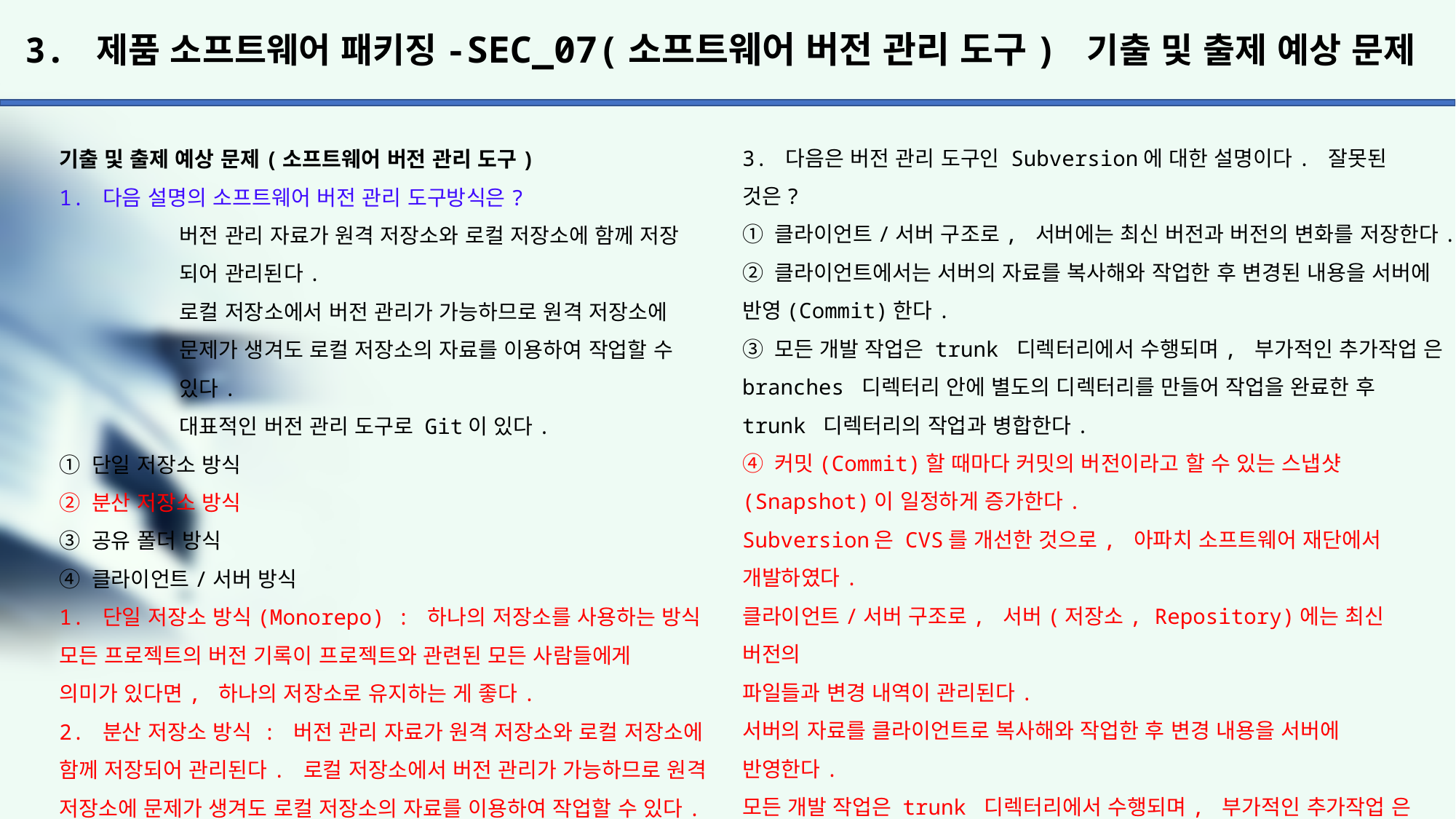

# 3. 제품 소프트웨어 패키징-SEC_07(소프트웨어 버전 관리 도구) 기출 및 출제 예상 문제
3. 다음은 버전 관리 도구인 Subversion에 대한 설명이다. 잘못된
것은?
① 클라이언트/서버 구조로, 서버에는 최신 버전과 버전의 변화를 저장한다.
② 클라이언트에서는 서버의 자료를 복사해와 작업한 후 변경된 내용을 서버에 반영(Commit)한다.
③ 모든 개발 작업은 trunk 디렉터리에서 수행되며, 부가적인 추가작업 은 branches 디렉터리 안에 별도의 디렉터리를 만들어 작업을 완료한 후 trunk 디렉터리의 작업과 병합한다.
④ 커밋(Commit)할 때마다 커밋의 버전이라고 할 수 있는 스냅샷 (Snapshot)이 일정하게 증가한다.
Subversion은 CVS를 개선한 것으로, 아파치 소프트웨어 재단에서
개발하였다.
클라이언트/서버 구조로, 서버(저장소, Repository)에는 최신 버전의
파일들과 변경 내역이 관리된다.
서버의 자료를 클라이언트로 복사해와 작업한 후 변경 내용을 서버에
반영한다.
모든 개발 작업은 trunk 디렉터리에서 수행되며, 부가적인 추가작업 은 branches 디렉터리 안에 별도의 디렉터리를 만들어 작업을 완료한 후 trunk 디렉터리의 작업과 병합(merge)한다.
커밋할 때마다 리비전(Revision)이 1씩 증가한다.
클라이언트는 대부분의 운영체제에서 사용되지만, 서버는 주로 유닉스
를 사용한다.
소스가 오픈 되어 있어 무료로 사용할 수 있다.
CVS의 단점이었던 파일이나 디렉터리의 이름 변경, 이동 등이 가능하다.
스냅샷으로 저장되는 도구는 Git이다.
4. 다음은 버전 관리 도구인 Git에 대한 설명이다.  잘못된 것은?
① 리누스 토발즈(Linus Torvalds)가 2005년 리눅스 커널 개발에 사용 할 관리 도구로 개발한 이후 주니오 하마노(Junio Hamano)에 의해 유지 보수되고 있다.
② 분산 버전 관리 시스템으로 지역 저장소와 원격 저장소가 존재한다.
③ 원격 저장소나 네트워크에 문제가 있는 경우에도 지역 저장소에서 버전 관리 작업이 가능하므로 장애나 장소에 구애 받지 않고 협업이 가능하다.
④ 대부분의 버전 관리를 원격 저장소에서 수행할 수 있어 처리 속도가 빠르다.
Git은 리누스 토발즈(Linus Torvalds)가 2005년 리눅스 커널 개발에 사용 할 관리 도구로 개발한 이후 주니오 하마노(Junio Hamano)에 의해 유지 보수되고 있다.
분산 버전 관리 시스템으로 지역 저장소와 원격 저장소가 존재한다.
지역 저장소는 개발자들이 실제 개발을 진행하는 장소로, 버전 관리가
수행된다.
원격 저장소는 여러 사람들이 협업을 위해 버전을 공동 관리하는 곳
으로, 자신의 버전 관리 내역을 반영하거나 다른 개발자의 변경 내용
을 가져올 때 사용한다.
버전 관가 지역 저장소에서 진행되므로 버전 관리가 신속하게 처리되고
원격 저장소나 네트워크에 문제가 있는 경우에도 지역 저장소에서 버전 관리 작업이 가능하므로 장애나 장소에 구애 받지 않고 협업이 가능 하다.
브랜치를 이용하면 기본 버전 관리 틀에 영향을 주지 않으면서 다양한
형태의 기능 테스팅이 가능하다.
파일의 변화를 스냅샷(Snapshot)으로 저장하는데, 스냅샷은 이전
스냅샷의 포인터를 가지고 있으므로 버전의 흐름을 파악할 수 있다.

기출 및 출제 예상 문제(소프트웨어 버전 관리 도구)
1. 다음 설명의 소프트웨어 버전 관리 도구방식은?
	 버전 관리 자료가 원격 저장소와 로컬 저장소에 함께 저장
	 되어 관리된다.
	 로컬 저장소에서 버전 관리가 가능하므로 원격 저장소에
	 문제가 생겨도 로컬 저장소의 자료를 이용하여 작업할 수
	 있다.
	 대표적인 버전 관리 도구로 Git이 있다.
① 단일 저장소 방식
② 분산 저장소 방식
③ 공유 폴더 방식
④ 클라이언트/서버 방식
1. 단일 저장소 방식(Monorepo) : 하나의 저장소를 사용하는 방식
모든 프로젝트의 버전 기록이 프로젝트와 관련된 모든 사람들에게
의미가 있다면, 하나의 저장소로 유지하는 게 좋다.
2. 분산 저장소 방식 : 버전 관리 자료가 원격 저장소와 로컬 저장소에 함께 저장되어 관리된다. 로컬 저장소에서 버전 관리가 가능하므로 원격 저장소에 문제가 생겨도 로컬 저장소의 자료를 이용하여 작업할 수 있다. 대표적인 버전 관리 도구로 Git이 있다.
3. 공유 폴더 방식 : 버전 관리 자료가 로컬 컴퓨터의 공유 폴더
에 저장되어 관리되는 방식이다. 개발자들은 개발이 완료된 파일 을 약속된 공유 폴더에 매일 복사한다. 담당자는 공유 폴더의
파일을 자기 PC로 복사한 후 컴파일 하여 이상 유무를 확인한다.
이상 유무 확인 과정에서 파일의 오류가 확인되면, 해당 파일을
등록한 개발자에게 수정을 의뢰한다. 파일의 이상이 없다면 다음날 각 개발자들이 동작 여부를 확인한다.
파일을 잘못 복사하거나 다른 위치로 복사하는 것에 대비하기 위해 파일의 변경 사항을 데이터베이스에 기록하여 관리한다.
종류에는 SCCS, RCS, QVCS 등이 있다.
4. 클라이언트/서버 방식 : 버전 관리 자료가 중앙 시스템(서버)
에 저장되어 관리되는 방식이다. 서버의 자료를 개발자 별로 자신
의 PC(클라이언트)로 복사하여 작업한 후 변경된 내용을 서버에
반영한다. 하나의 파일을 서로 다른 개발자가 작업을 할 경우에
경고 메시지를 출력한다. 서버에 문제가 생기면, 서버가 복구되기
전까지 협업 및 버전 관리 작업은 중단된다.
종류에는 CVS, SVN(Subversion), Clear Case, Perforce 등이 있다.
2. 동시에 소스를 수정하는 것을 방지하며 다른 방향으로 진행된 개발 결과를 합치거나 변경 내용을 추적할 수 있는 소프트웨어
버전 관리 도구는?
① RCS(Revision Control System)
② RTS(Reliable Transfer Service)
③ RPC(Remote Procedure Call)
④ RVS(Relative Version System)
RCS : 여러 개발자가 프로젝트를 수행할 때 시간에 따른 파일 변화 과정을 관리하는 소프트웨어 버전 관리 도구로 소스 파일을
동시에 수정하는 것을 방지하고 다른 방향으로 진행된 개발 결과
를 합치거나 변경내용을 추적할 수 있다.
RTS : 고신뢰 전송 서비스를 의미하는 네트워크 용어
RPC : 원격 절차 호출을 의미
RVS : 관계 버전 시스템을 의미